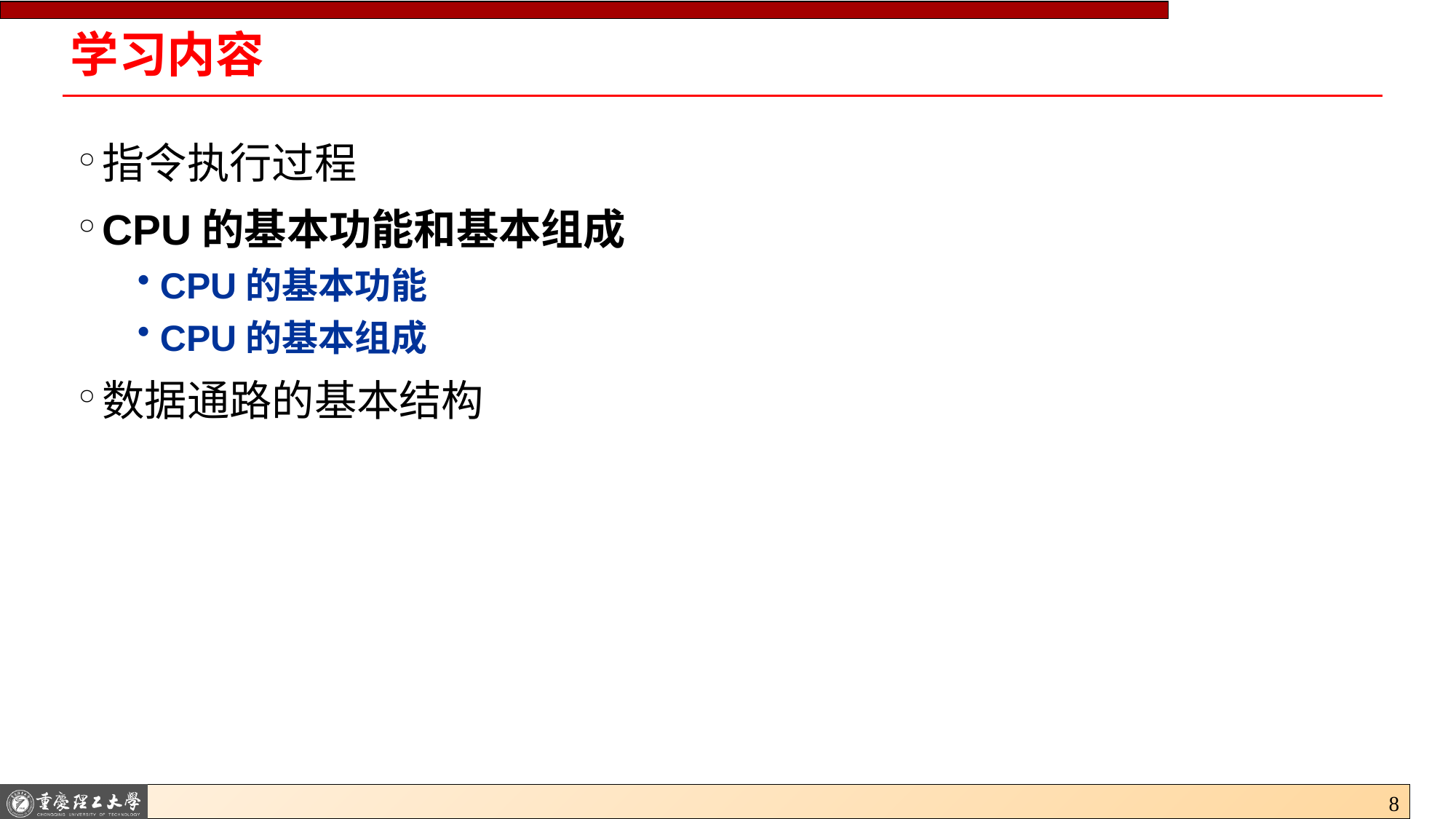

# 学习内容
指令执行过程
CPU的基本功能和基本组成
CPU的基本功能
CPU的基本组成
数据通路的基本结构